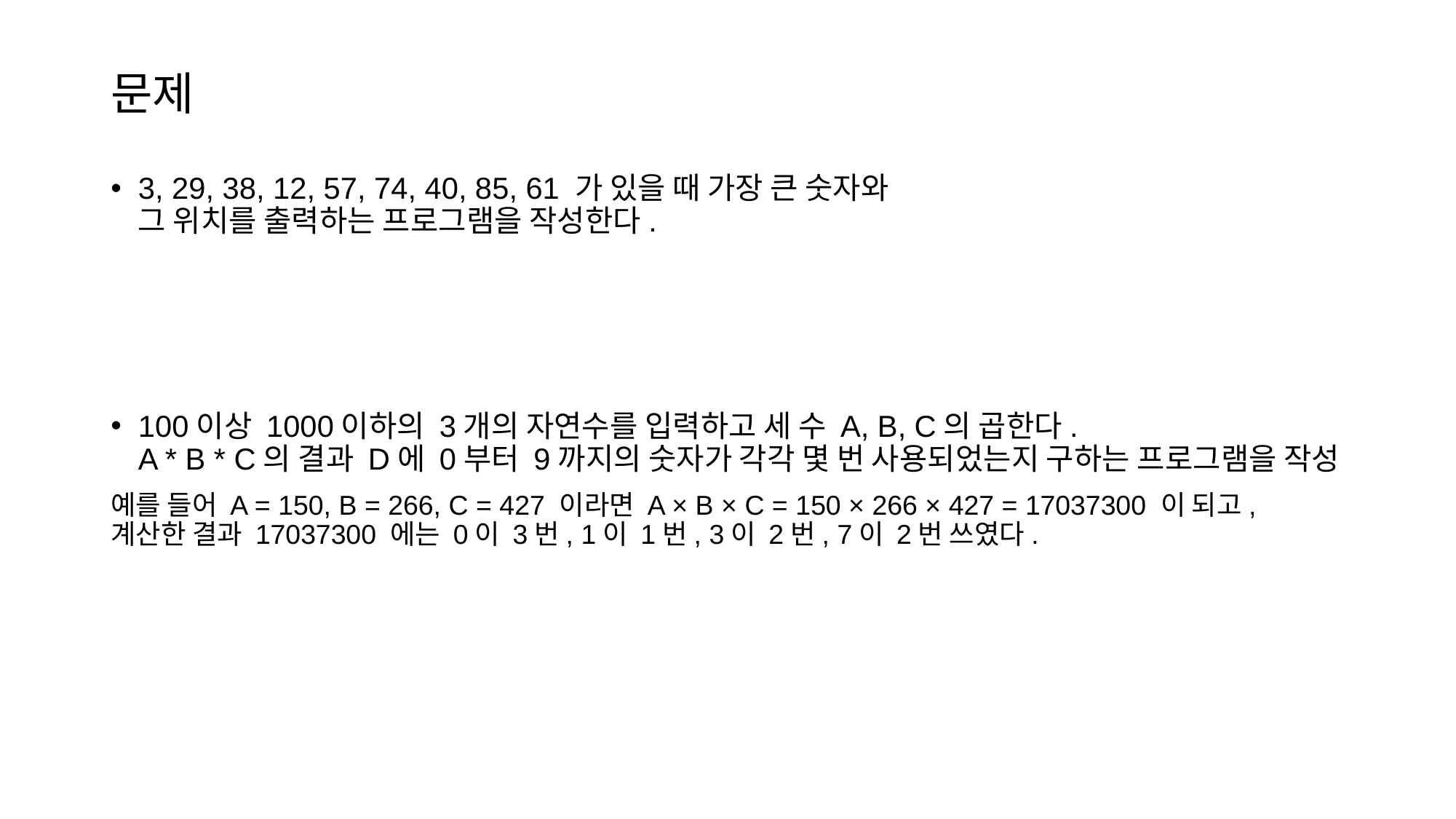

# 문제
3, 29, 38, 12, 57, 74, 40, 85, 61 가 있을 때 가장 큰 숫자와
그 위치를 출력하는 프로그램을 작성한다.

100이상 1000이하의 3개의 자연수를 입력하고 세 수 A, B, C의 곱한다.
A * B * C의 결과 D에 0부터 9까지의 숫자가 각각 몇 번 사용되었는지 구하는 프로그램을 작성
예를 들어 A = 150, B = 266, C = 427 이라면 A × B × C = 150 × 266 × 427 = 17037300 이 되고, 계산한 결과 17037300 에는 0이 3번, 1이 1번, 3이 2번, 7이 2번 쓰였다.